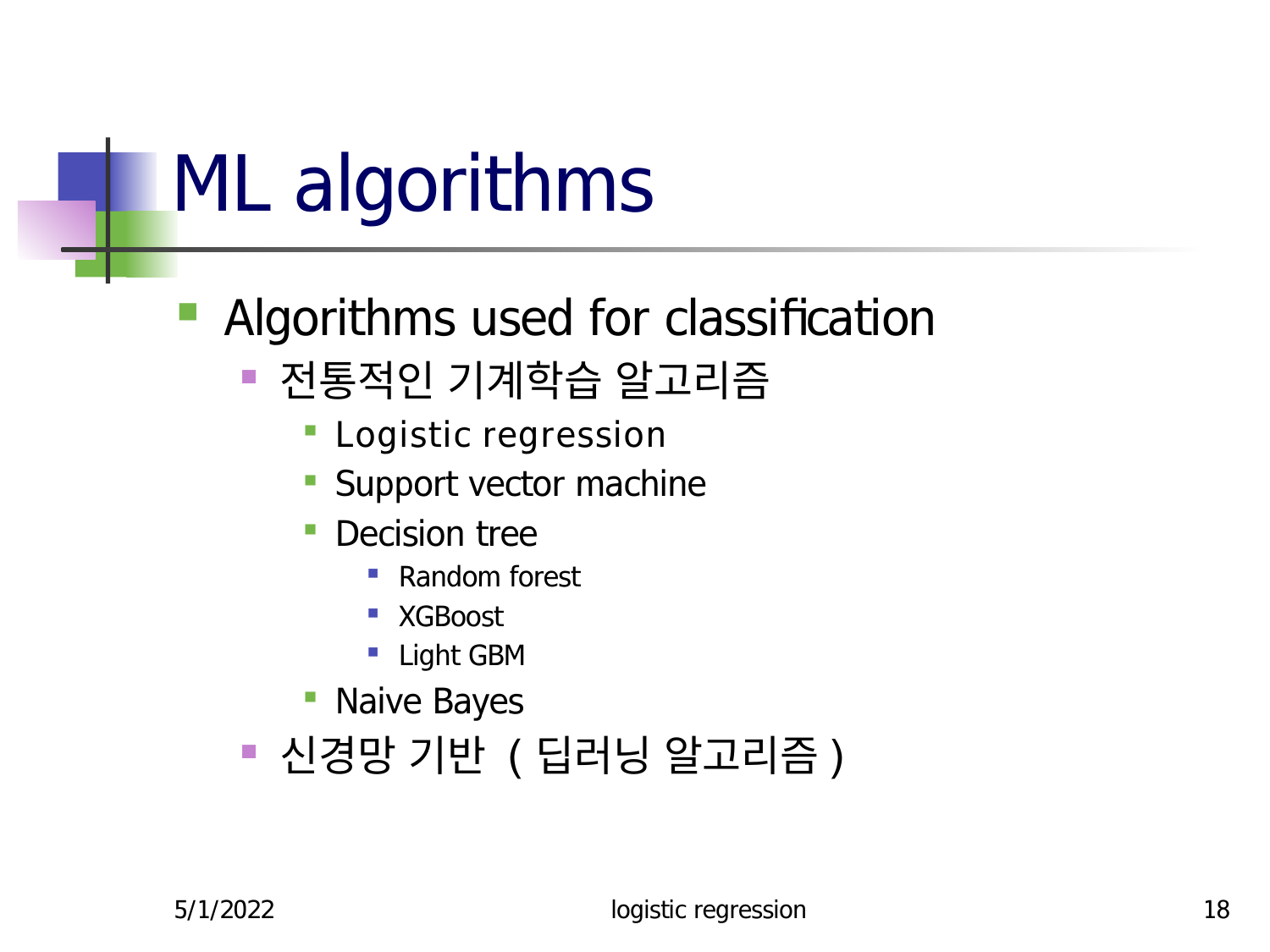

# ML algorithms
Algorithms used for classification
전통적인 기계학습 알고리즘
Logistic regression
Support vector machine
Decision tree
Random forest
XGBoost
Light GBM
Naive Bayes
신경망 기반 (딥러닝 알고리즘)
5/1/2022
logistic regression
18